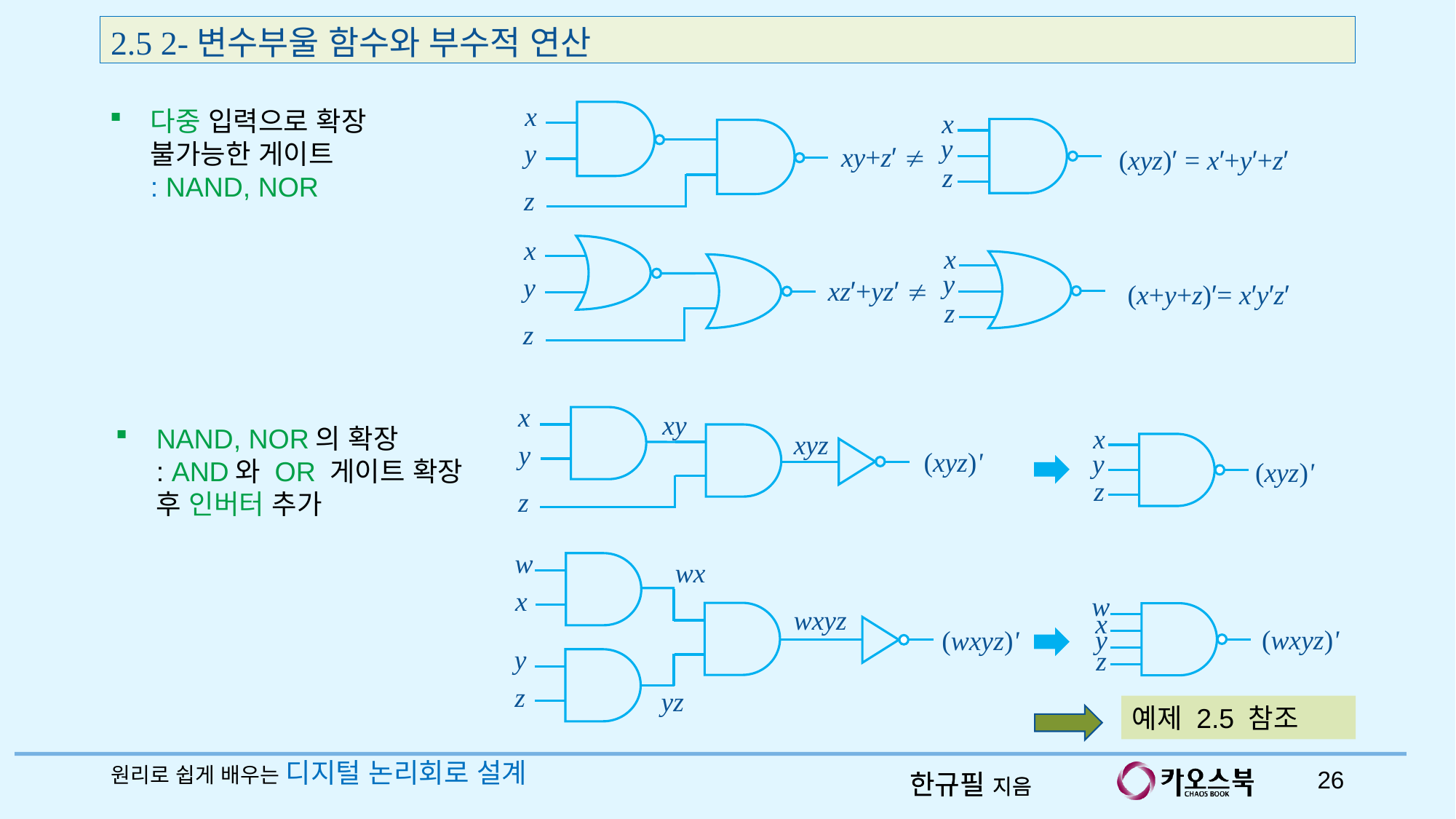

2.5 2-변수부울 함수와 부수적 연산
x
x

xy+z′ ≠
(xyz)′ = x′+y′+z′

y
y

z
z
x

x
xz′+yz′ ≠

(x+y+z)′= x′y′z′

y
y

z
z
다중 입력으로 확장 불가능한 게이트
: NAND, NOR
xy
x
xyz

(xyz)'

y

z
x
(xyz)'

y

z

wx
w

wxyz
x
(wxyz)'

y

yz
z
w
(wxyz)'
x

y

z

NAND, NOR의 확장
: AND와 OR 게이트 확장 후 인버터 추가
예제 2.5 참조

원리로 쉽게 배우는 디지털 논리회로 설계
26